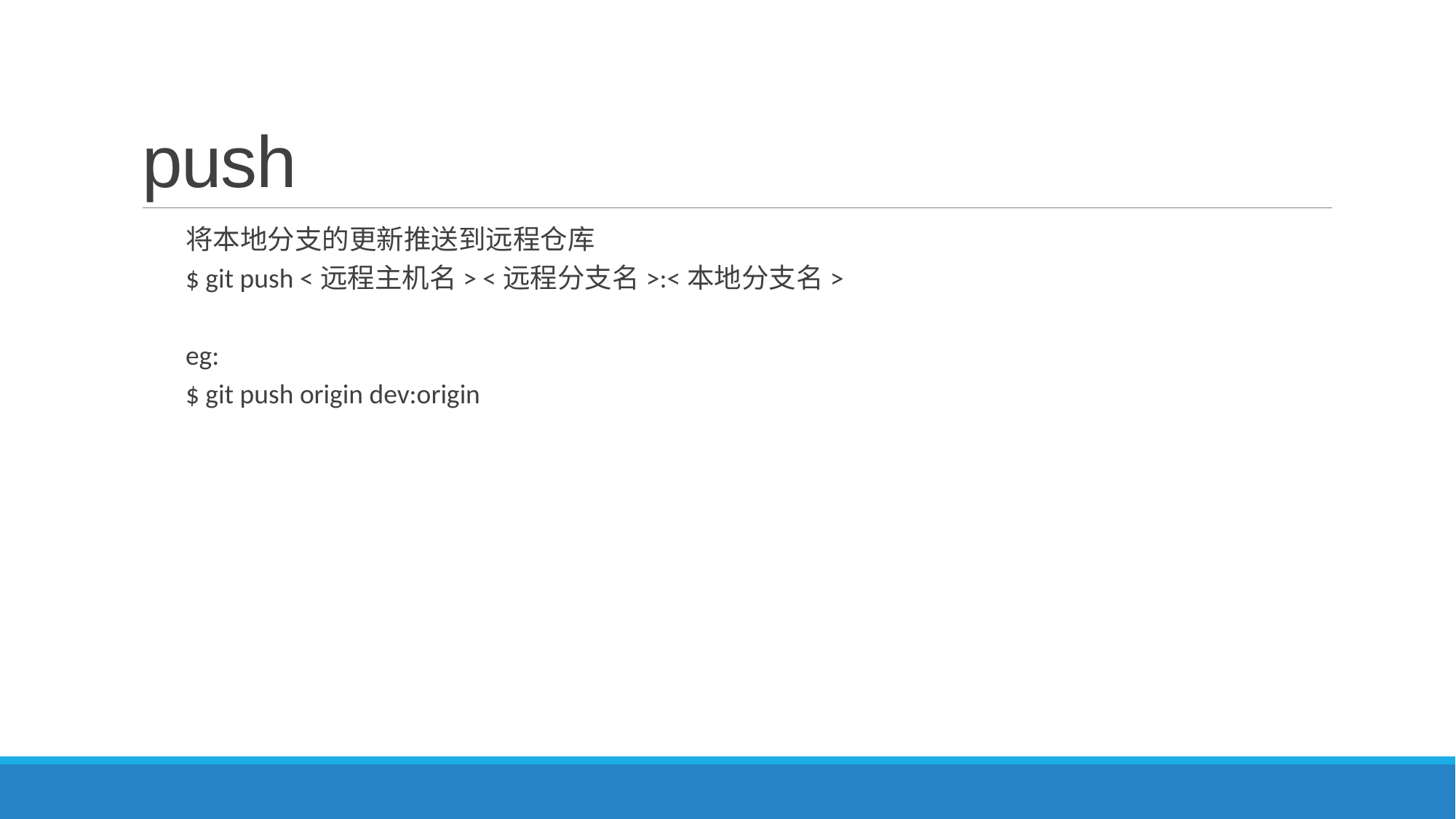

# push
将本地分支的更新推送到远程仓库
$ git push <远程主机名> <远程分支名>:<本地分支名>

eg:
$ git push origin dev:origin